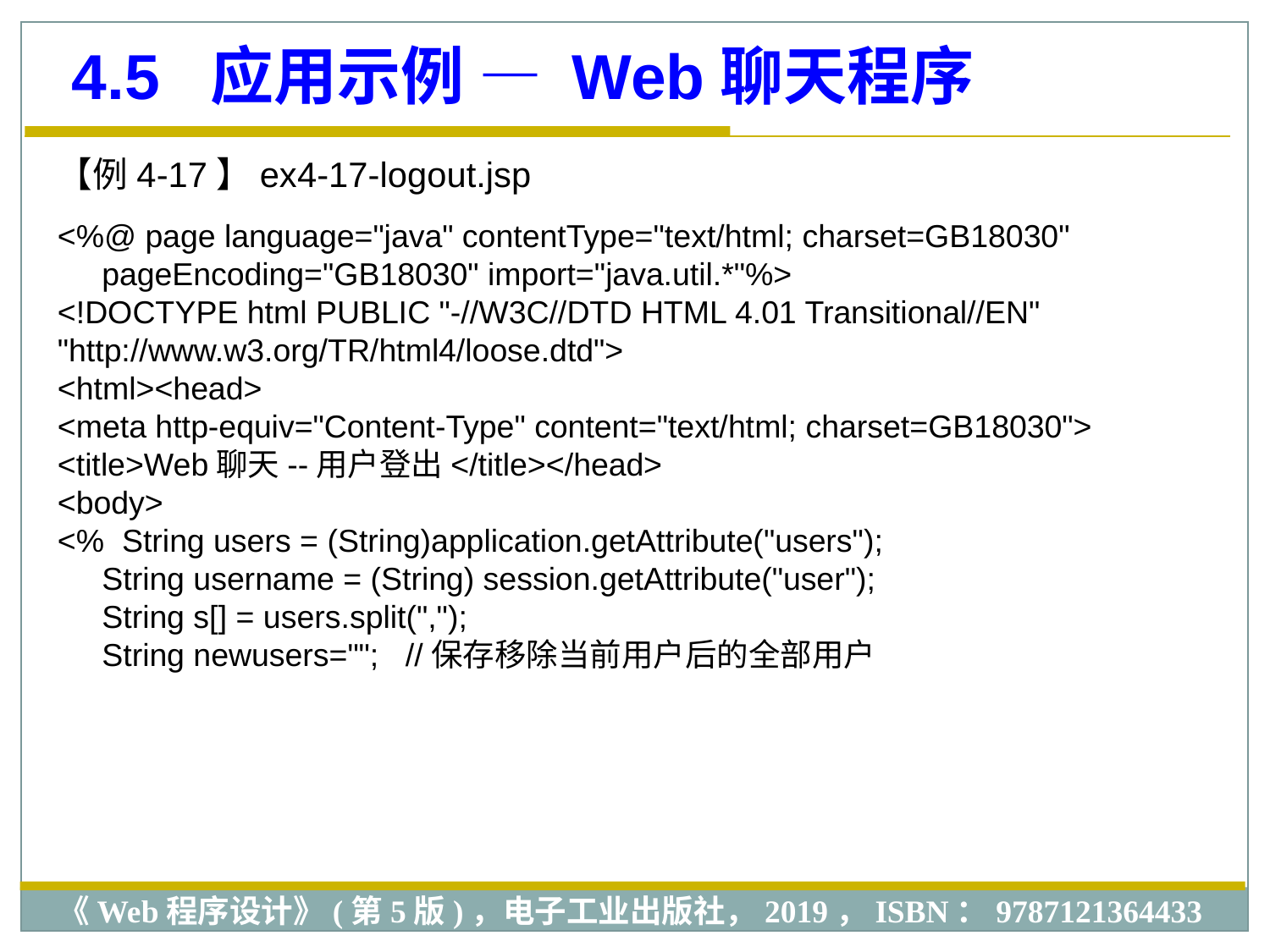

4.5  应用示例 — Web聊天程序
【例4-17】ex4-17-logout.jsp
<%@ page language="java" contentType="text/html; charset=GB18030"
     pageEncoding="GB18030" import="java.util.*"%>
<!DOCTYPE html PUBLIC "-//W3C//DTD HTML 4.01 Transitional//EN"
"http://www.w3.org/TR/html4/loose.dtd">
<html><head>
<meta http-equiv="Content-Type" content="text/html; charset=GB18030">
<title>Web聊天--用户登出</title></head>
<body>
<%  String users = (String)application.getAttribute("users");
     String username = (String) session.getAttribute("user");
     String s[] = users.split(",");
     String newusers="";   //保存移除当前用户后的全部用户